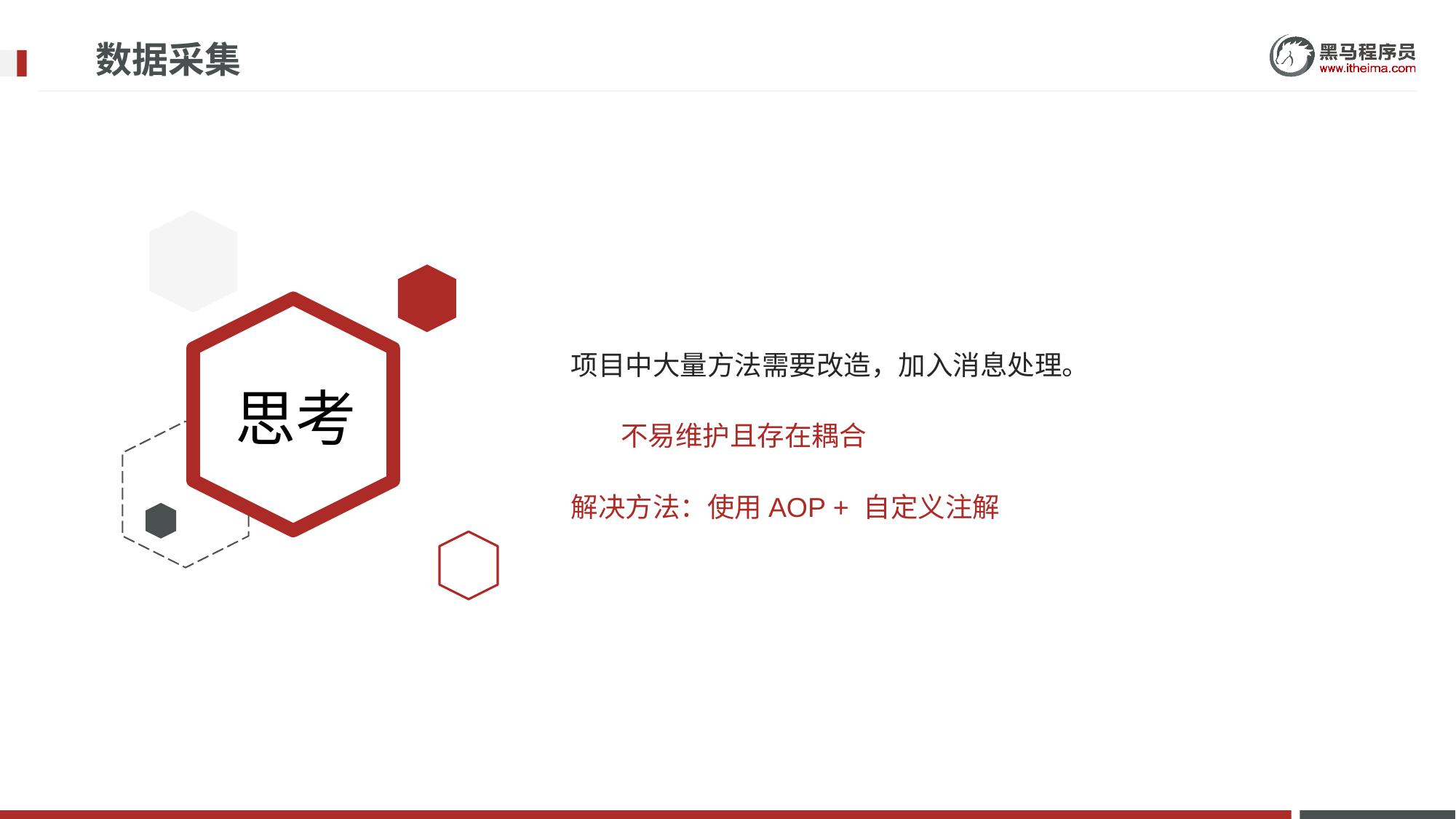

# 数据采集
项目中大量方法需要改造，加入消息处理。
       不易维护且存在耦合
解决方法：使用AOP + 自定义注解